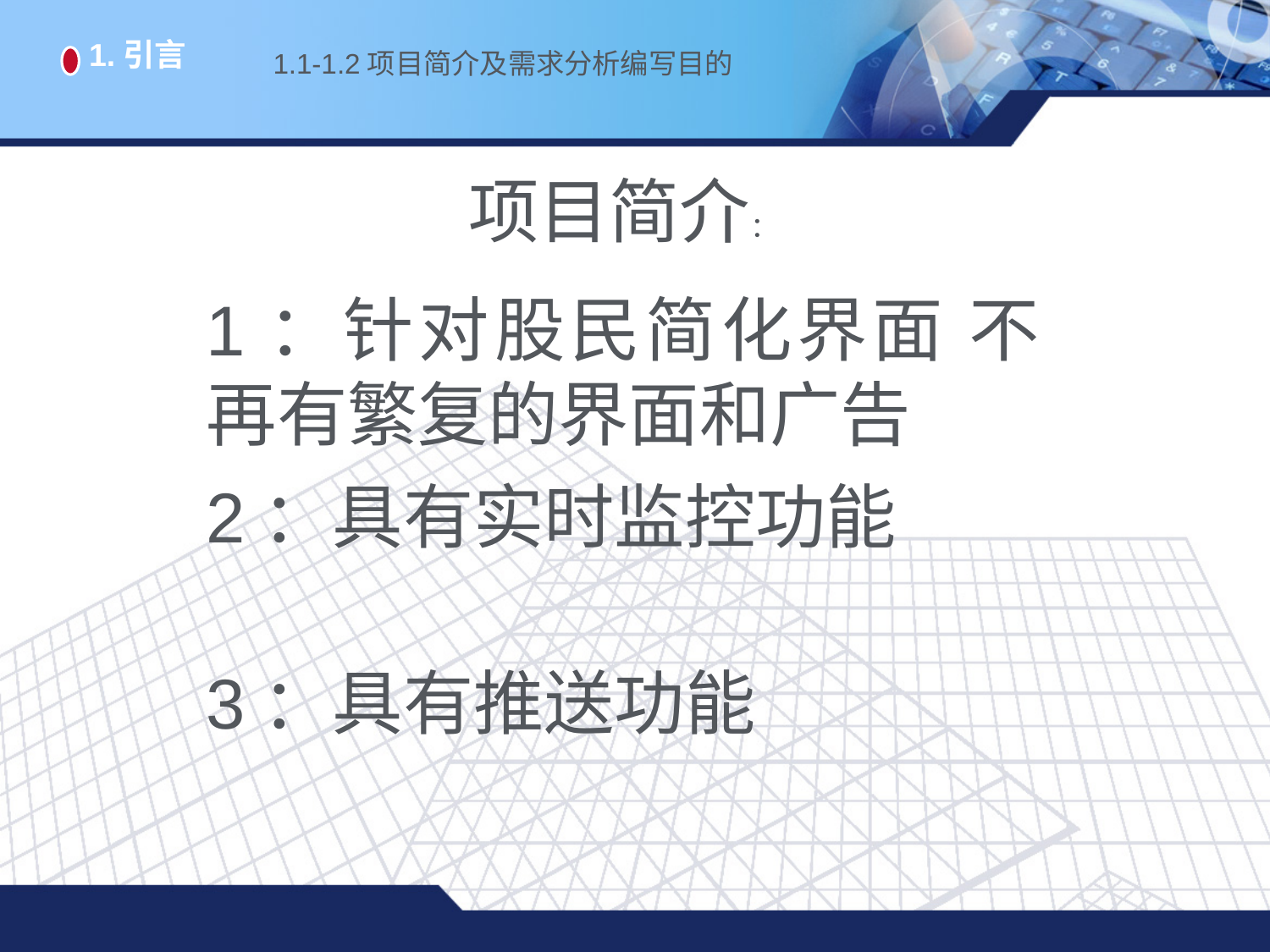

1.引言

1.1-1.2项目简介及需求分析编写目的
项目简介：

1：针对股民简化界面 不再有繁复的界面和广告

2：具有实时监控功能

3：具有推送功能